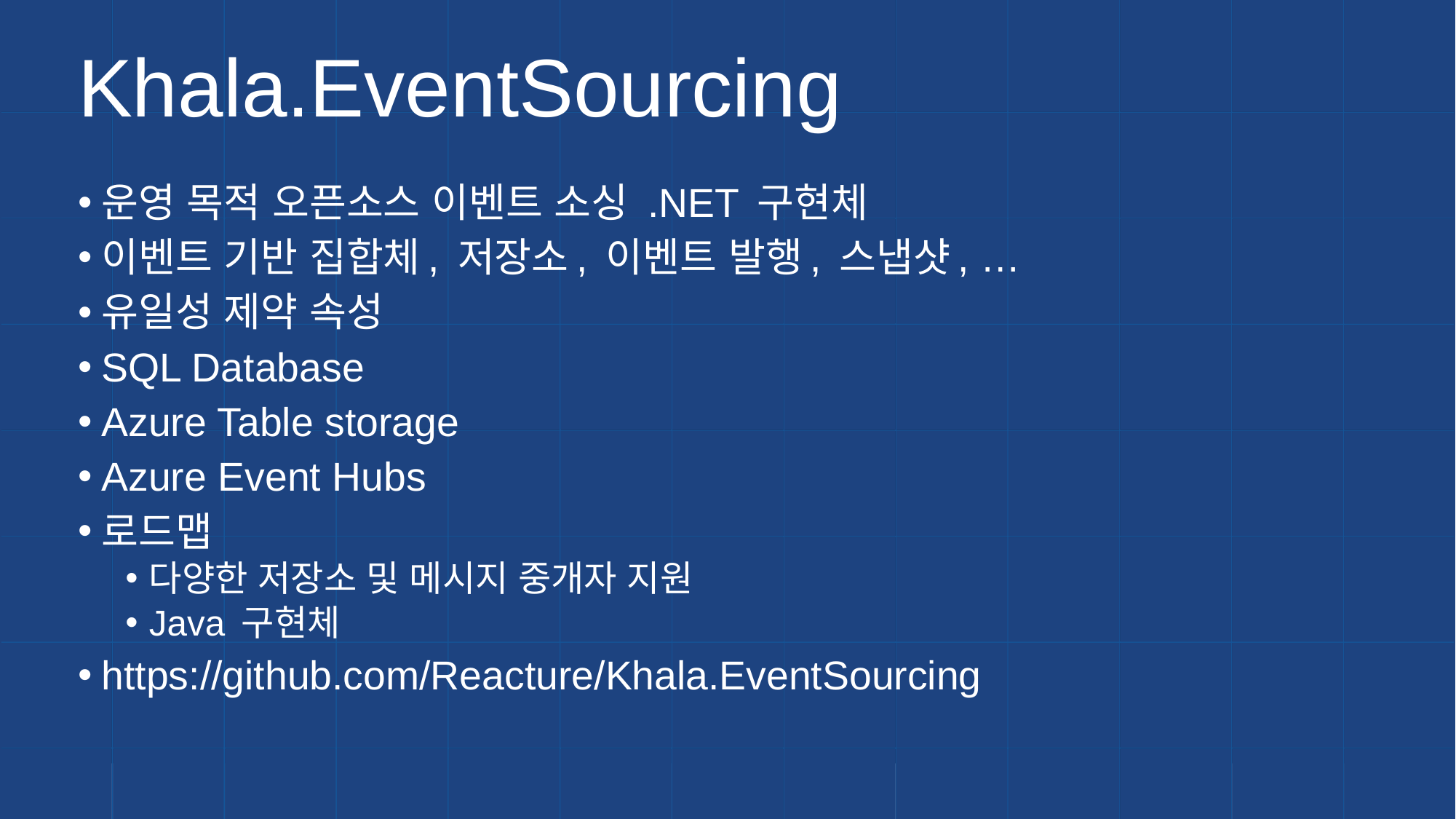

# Khala.EventSourcing
운영 목적 오픈소스 이벤트 소싱 .NET 구현체
이벤트 기반 집합체, 저장소, 이벤트 발행, 스냅샷, …
유일성 제약 속성
SQL Database
Azure Table storage
Azure Event Hubs
로드맵
다양한 저장소 및 메시지 중개자 지원
Java 구현체
https://github.com/Reacture/Khala.EventSourcing